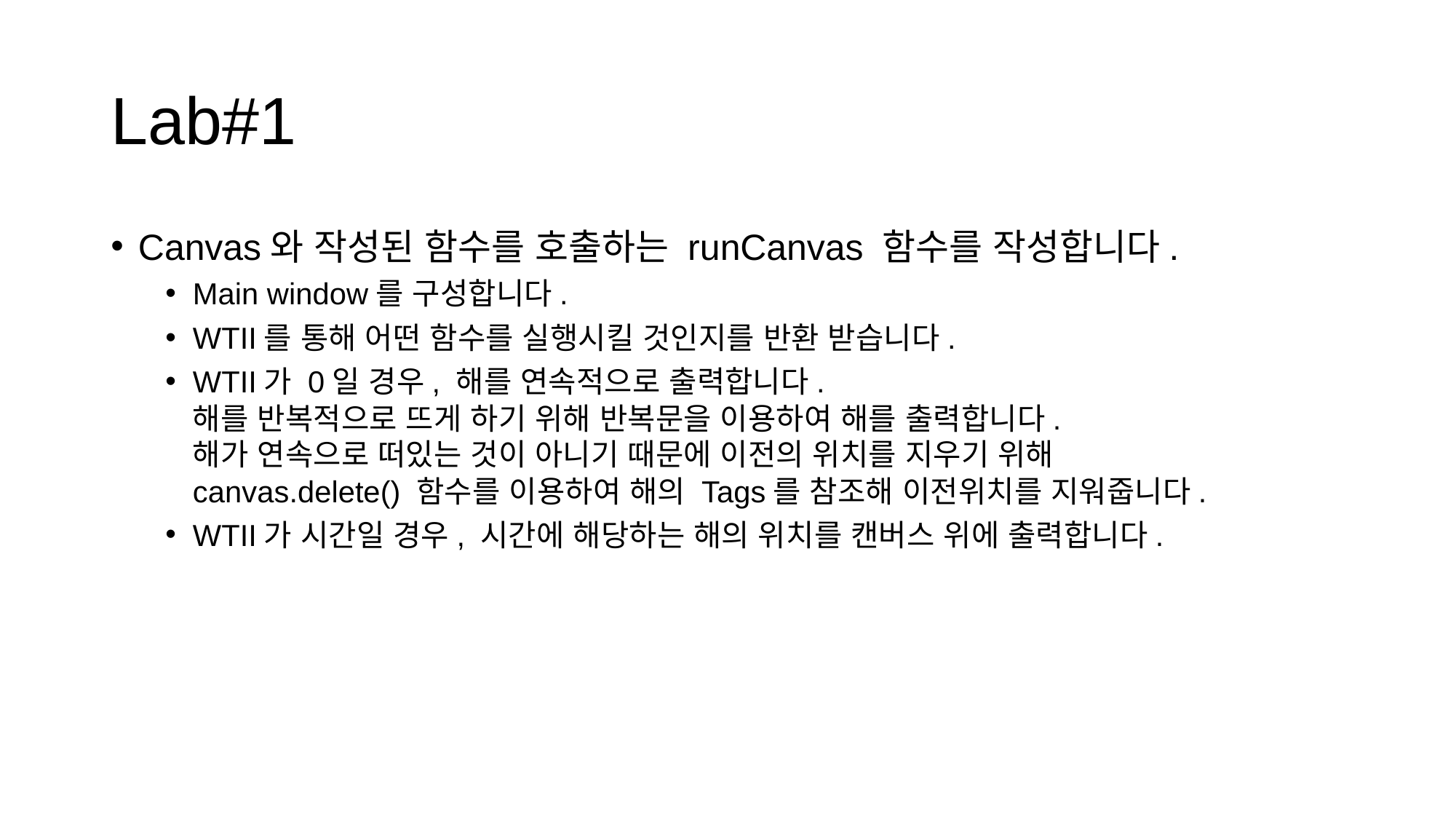

# Lab#1
Canvas와 작성된 함수를 호출하는 runCanvas 함수를 작성합니다.
Main window를 구성합니다.
WTII를 통해 어떤 함수를 실행시킬 것인지를 반환 받습니다.
WTII가 0일 경우, 해를 연속적으로 출력합니다.
해를 반복적으로 뜨게 하기 위해 반복문을 이용하여 해를 출력합니다.
해가 연속으로 떠있는 것이 아니기 때문에 이전의 위치를 지우기 위해
canvas.delete() 함수를 이용하여 해의 Tags를 참조해 이전위치를 지워줍니다.
WTII가 시간일 경우, 시간에 해당하는 해의 위치를 캔버스 위에 출력합니다.